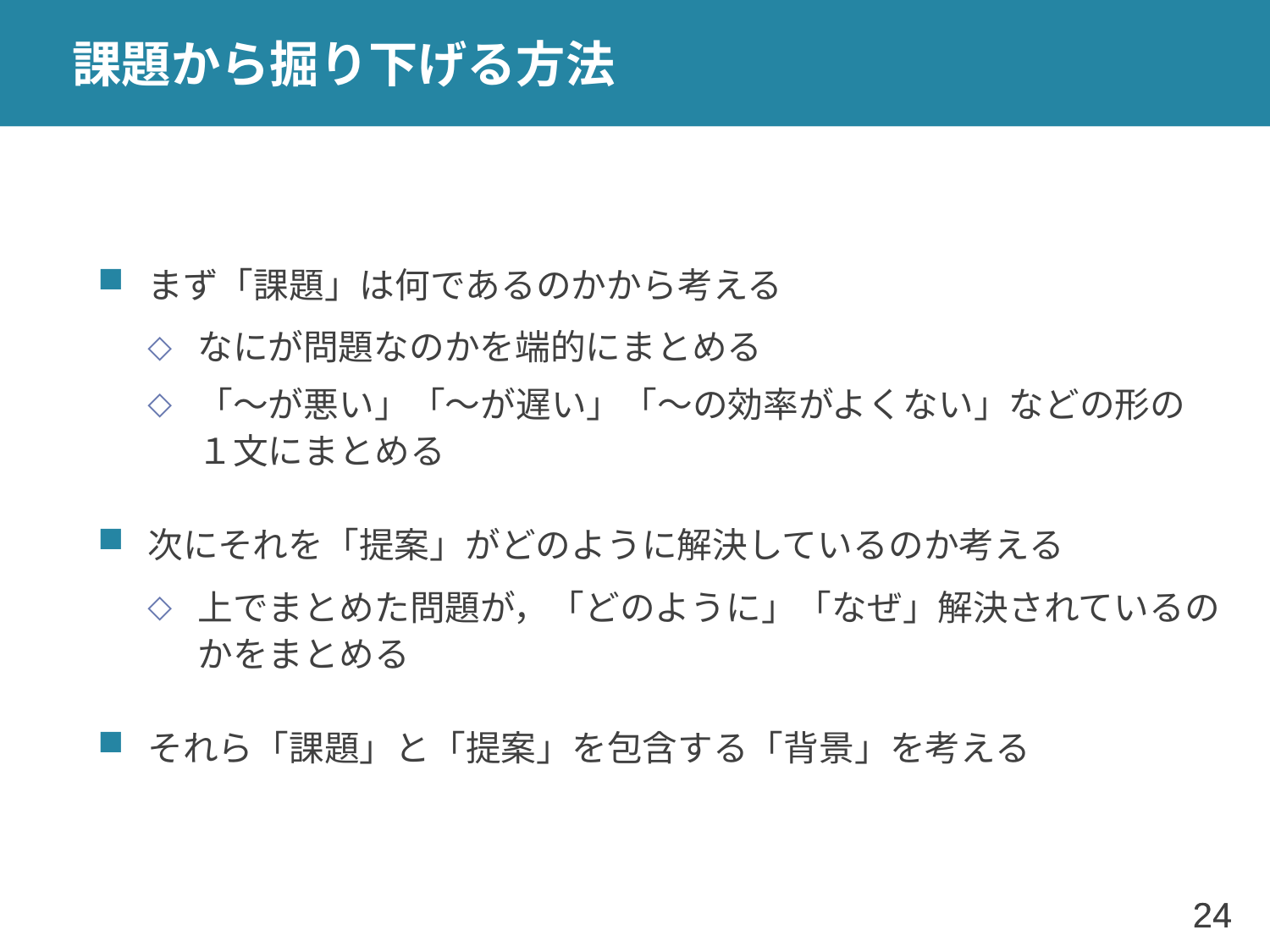

# 課題から掘り下げる方法
まず「課題」は何であるのかから考える
なにが問題なのかを端的にまとめる
「～が悪い」「～が遅い」「～の効率がよくない」などの形の
１文にまとめる
次にそれを「提案」がどのように解決しているのか考える
上でまとめた問題が，「どのように」「なぜ」解決されているのかをまとめる
それら「課題」と「提案」を包含する「背景」を考える